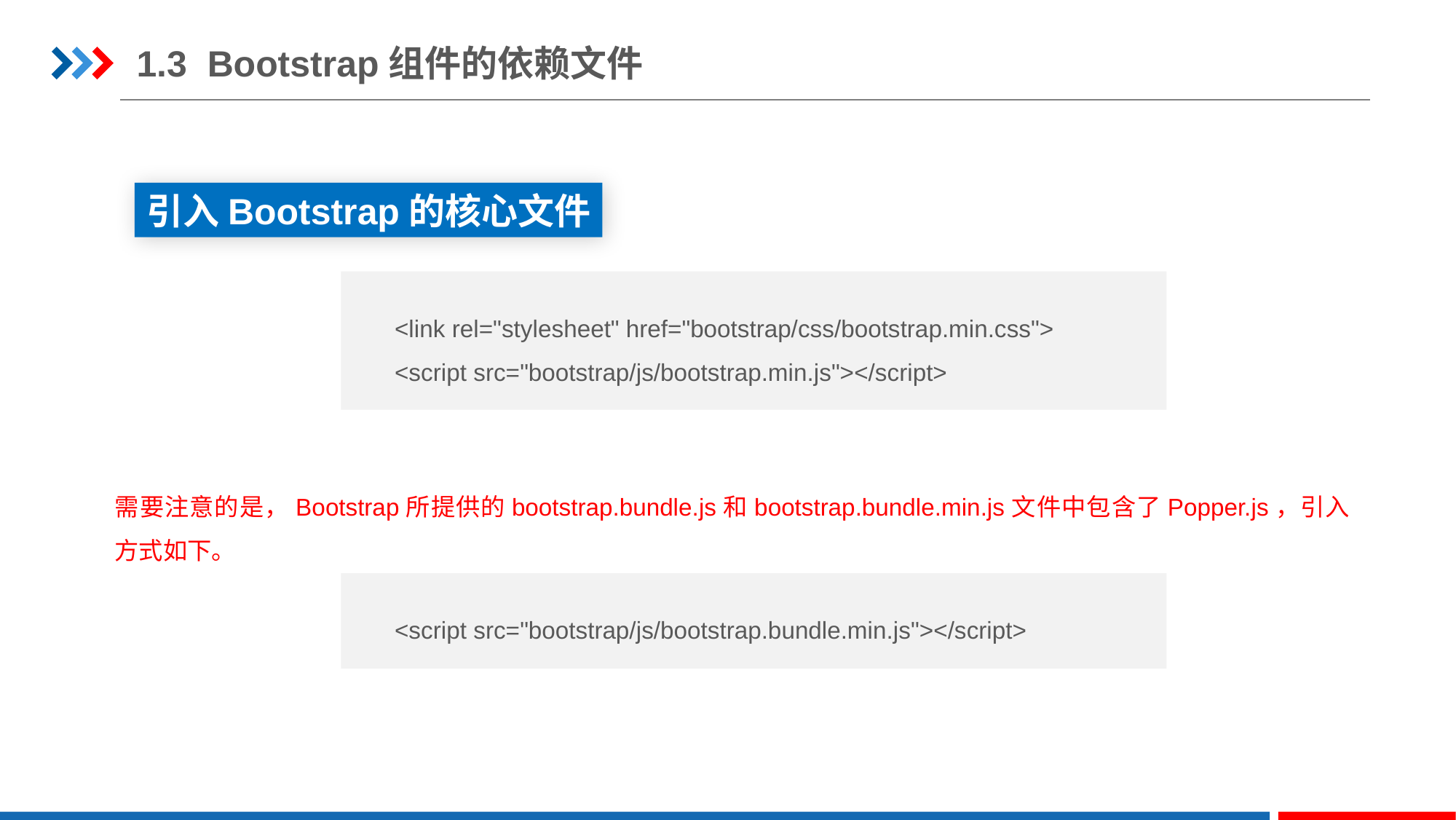

1.3  Bootstrap组件的依赖文件
引入Bootstrap的核心文件

<link rel="stylesheet" href="bootstrap/css/bootstrap.min.css">
<script src="bootstrap/js/bootstrap.min.js"></script>
需要注意的是，Bootstrap所提供的bootstrap.bundle.js和bootstrap.bundle.min.js文件中包含了Popper.js，引入方式如下。

<script src="bootstrap/js/bootstrap.bundle.min.js"></script>